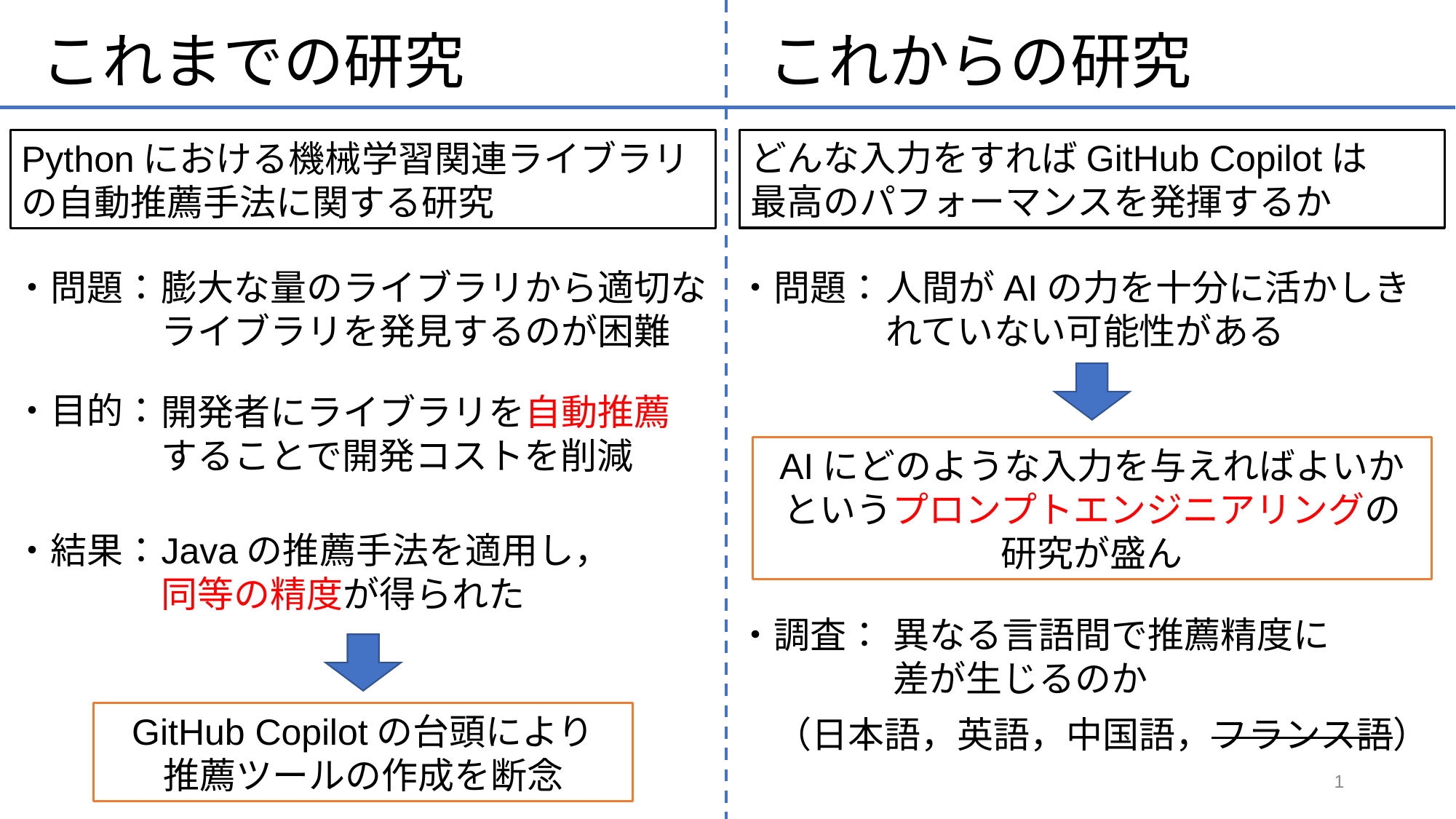

これまでの研究
これからの研究
どんな入力をすればGitHub Copilotは
最高のパフォーマンスを発揮するか
Pythonにおける機械学習関連ライブラリの自動推薦手法に関する研究
・問題：
膨大な量のライブラリから適切なライブラリを発見するのが困難
・問題：
人間がAIの力を十分に活かしきれていない可能性がある

・目的：
開発者にライブラリを自動推薦
することで開発コストを削減
AIにどのような入力を与えればよいか
というプロンプトエンジニアリングの
研究が盛ん
・結果：
Javaの推薦手法を適用し，
同等の精度が得られた
・調査：
異なる言語間で推薦精度に
差が生じるのか

GitHub Copilotの台頭により
推薦ツールの作成を断念
（日本語，英語，中国語，フランス語）
1